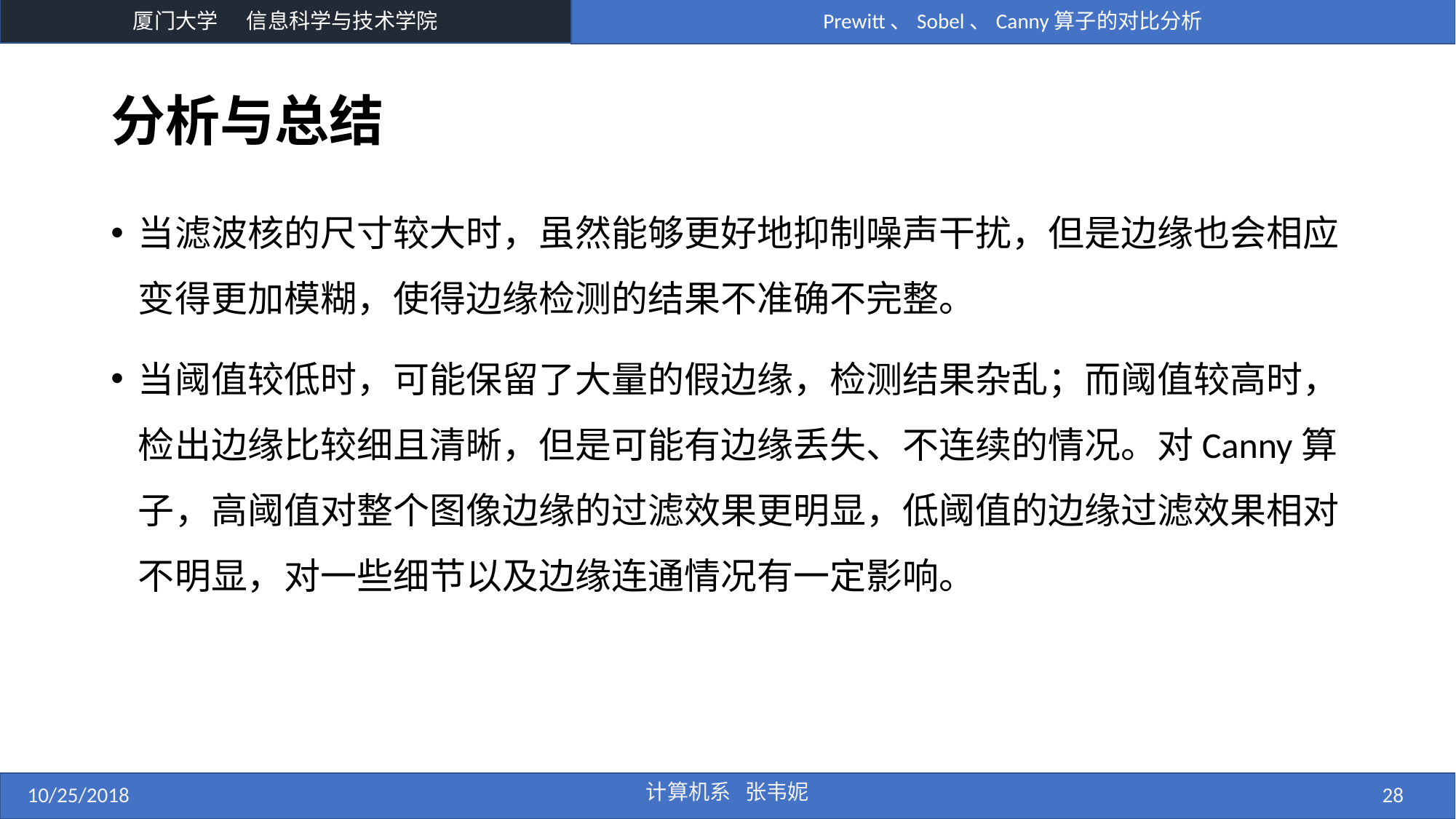

# 分析与总结
当滤波核的尺寸较大时，虽然能够更好地抑制噪声干扰，但是边缘也会相应变得更加模糊，使得边缘检测的结果不准确不完整。
当阈值较低时，可能保留了大量的假边缘，检测结果杂乱；而阈值较高时，检出边缘比较细且清晰，但是可能有边缘丢失、不连续的情况。对Canny算子，高阈值对整个图像边缘的过滤效果更明显，低阈值的边缘过滤效果相对不明显，对一些细节以及边缘连通情况有一定影响。
10/25/2018
计算机系   张韦妮
28